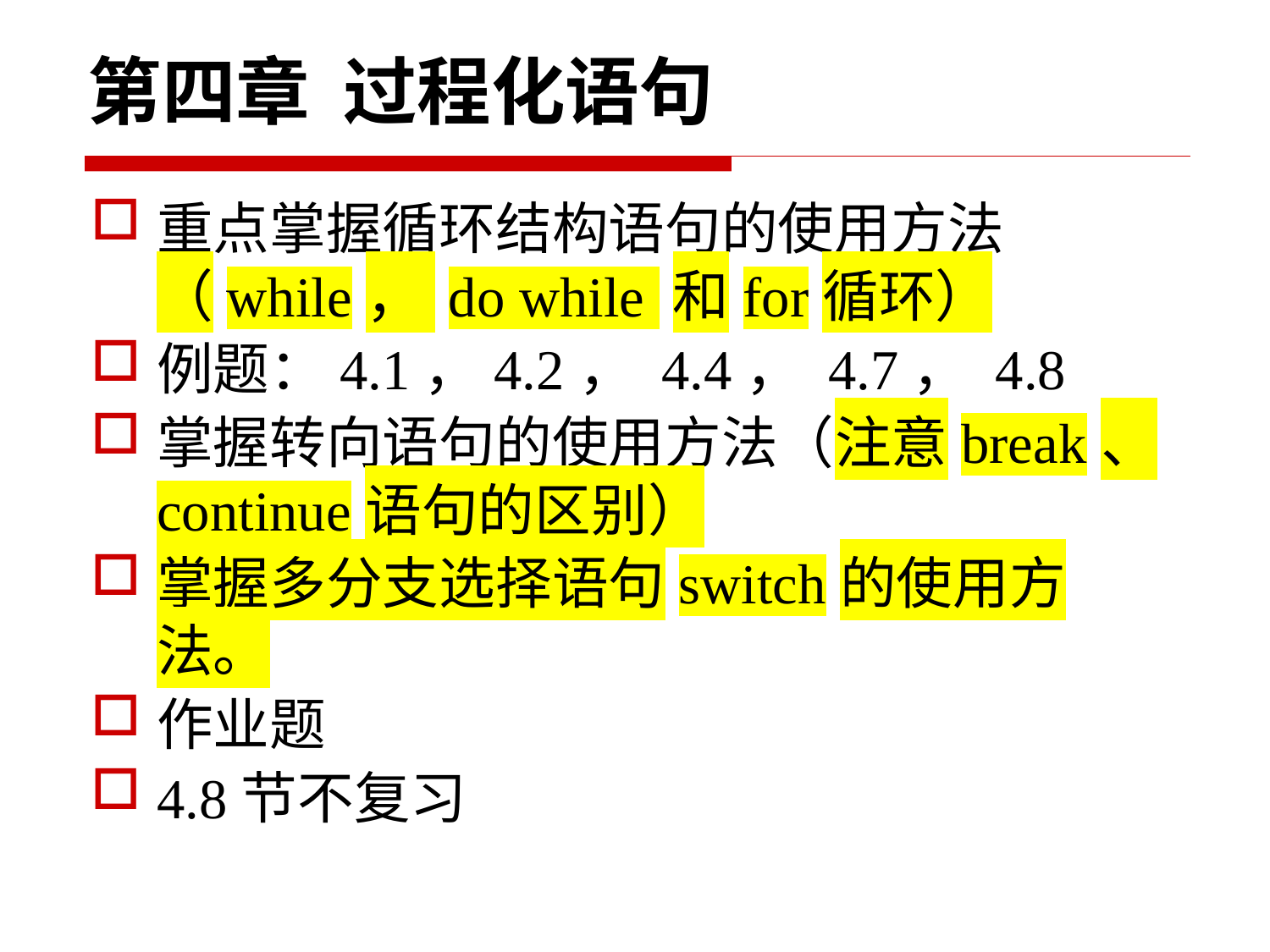

# 第四章  过程化语句
重点掌握循环结构语句的使用方法（while， do while 和for循环）
例题：4.1，4.2， 4.4， 4.7， 4.8
掌握转向语句的使用方法（注意break、continue语句的区别）
掌握多分支选择语句switch的使用方法。
作业题
4.8节不复习